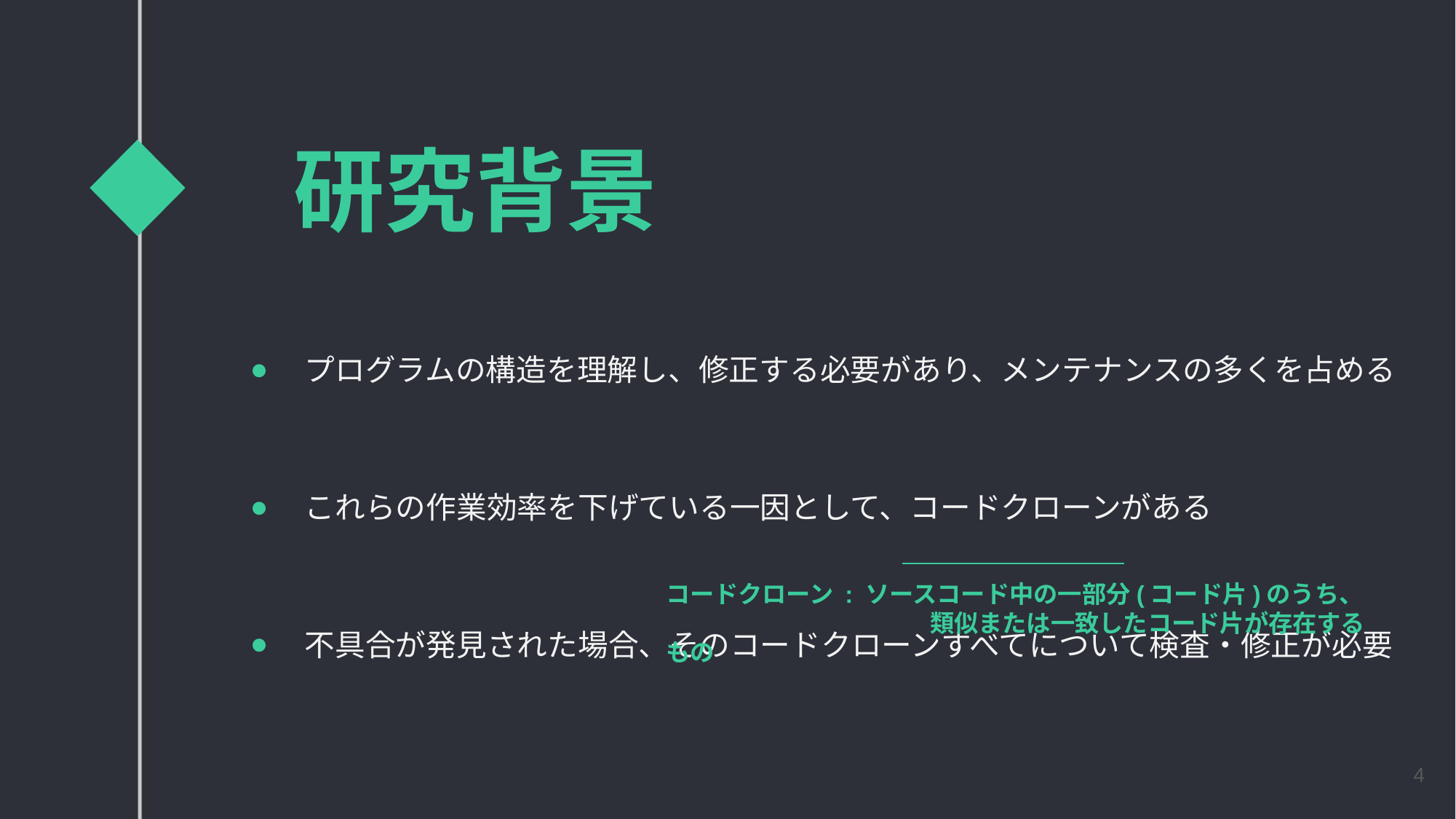

研究背景

プログラムの構造を理解し、修正する必要があり、メンテナンスの多くを占める

これらの作業効率を下げている一因として、コードクローンがある

不具合が発見された場合、そのコードクローンすべてについて検査・修正が必要
コードクローン : ソースコード中の一部分(コード片)のうち、
		　    類似または一致したコード片が存在するもの
4